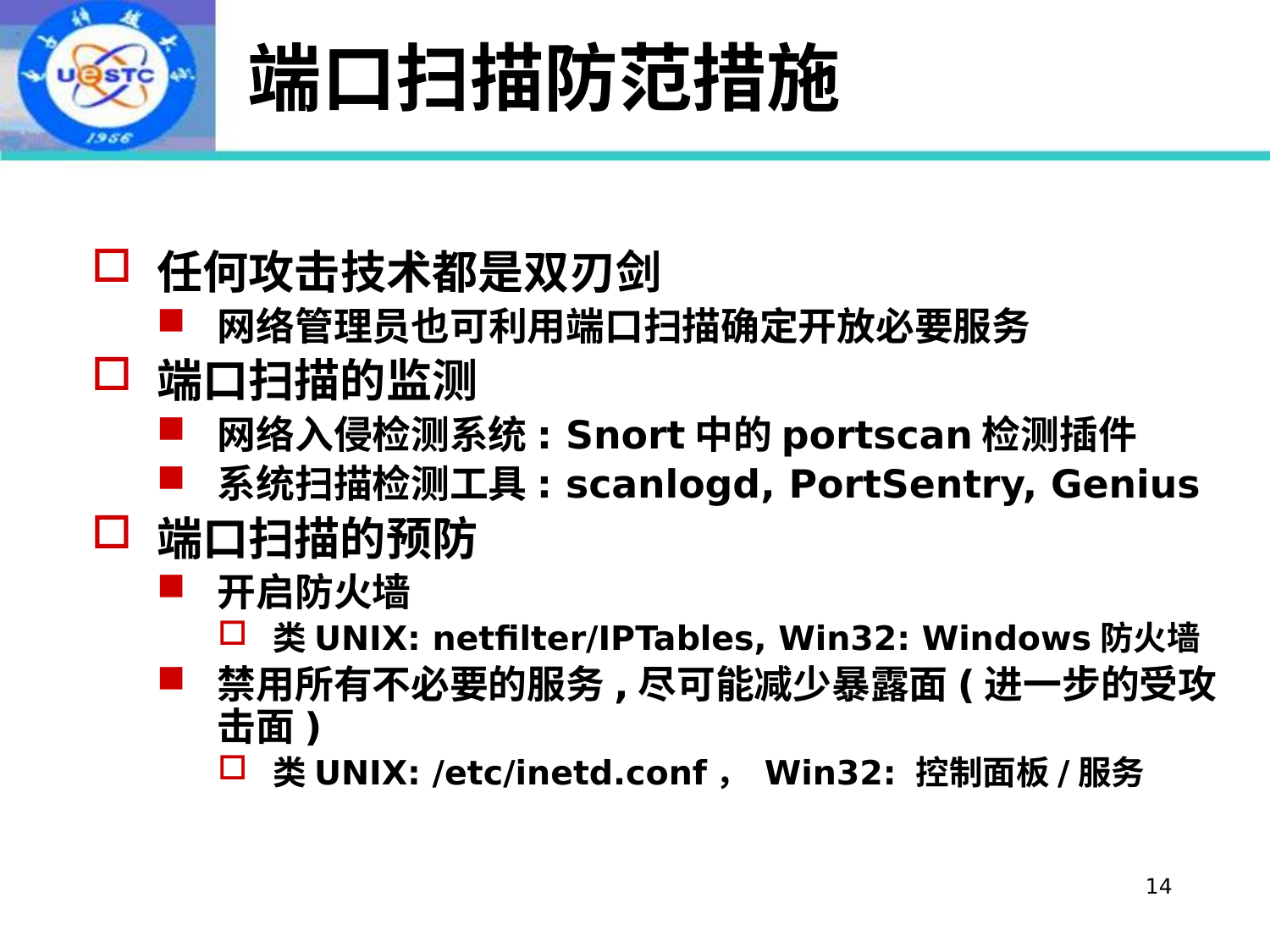

# 端口扫描防范措施
任何攻击技术都是双刃剑
网络管理员也可利用端口扫描确定开放必要服务
端口扫描的监测
网络入侵检测系统: Snort中的portscan检测插件
系统扫描检测工具: scanlogd, PortSentry, Genius
端口扫描的预防
开启防火墙
类UNIX: netfilter/IPTables, Win32: Windows防火墙
禁用所有不必要的服务,尽可能减少暴露面(进一步的受攻击面)
类UNIX: /etc/inetd.conf， Win32: 控制面板/服务
14